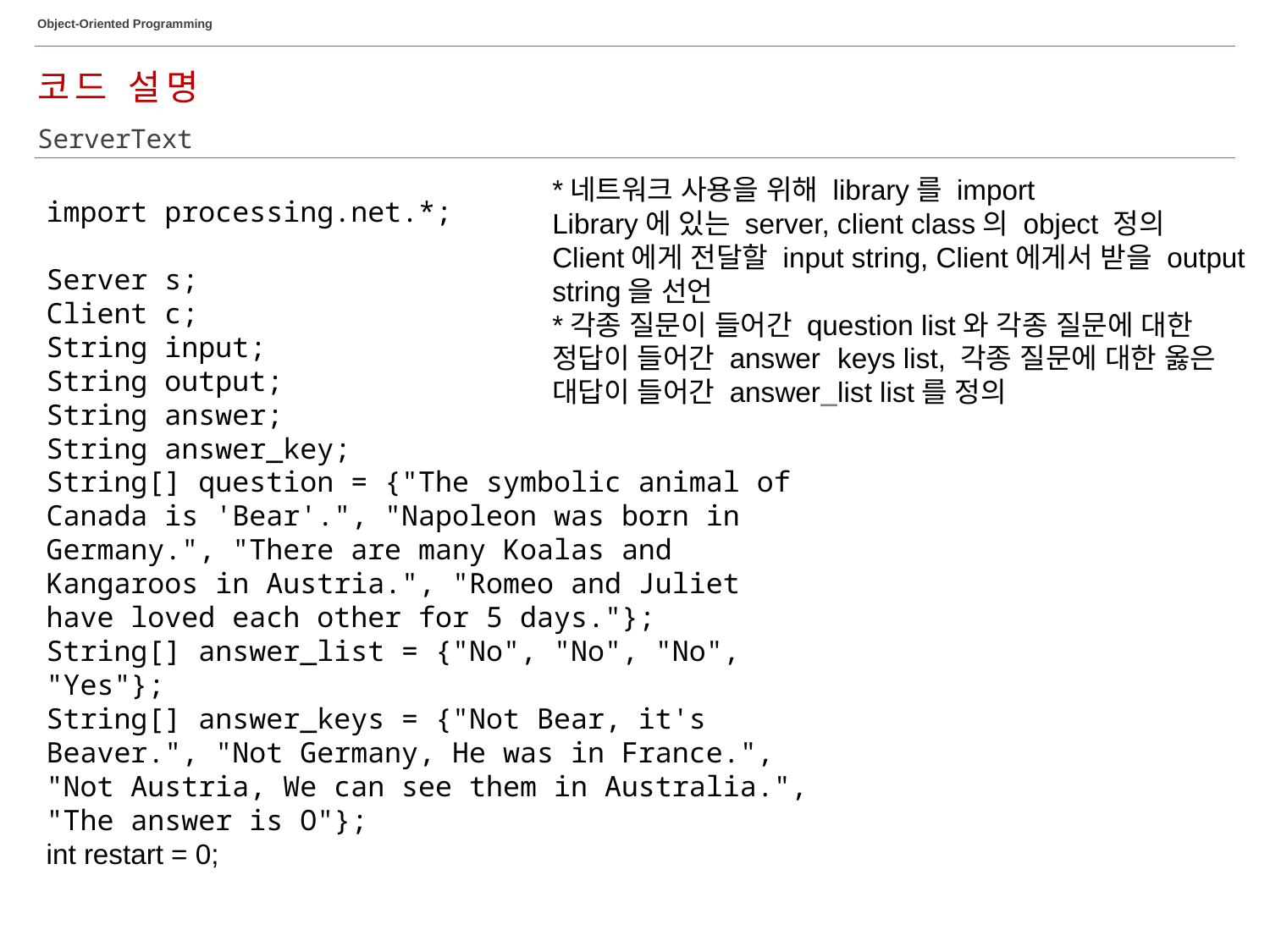

Object-Oriented Programming
코드 설명
ServerText
*네트워크 사용을 위해 library를 import
Library에 있는 server, client class의 object 정의
Client에게 전달할 input string, Client에게서 받을 output string을 선언
*각종 질문이 들어간 question list와 각종 질문에 대한
정답이 들어간 answer keys list, 각종 질문에 대한 옳은 대답이 들어간 answer_list list를 정의

import processing.net.*;

Server s;
Client c;
String input;
String output;
String answer;
String answer_key;
String[] question = {"The symbolic animal of Canada is 'Bear'.", "Napoleon was born in Germany.", "There are many Koalas and Kangaroos in Austria.", "Romeo and Juliet have loved each other for 5 days."};
String[] answer_list = {"No", "No", "No", "Yes"};
String[] answer_keys = {"Not Bear, it's Beaver.", "Not Germany, He was in France.", "Not Austria, We can see them in Australia.", "The answer is O"};
int restart = 0;